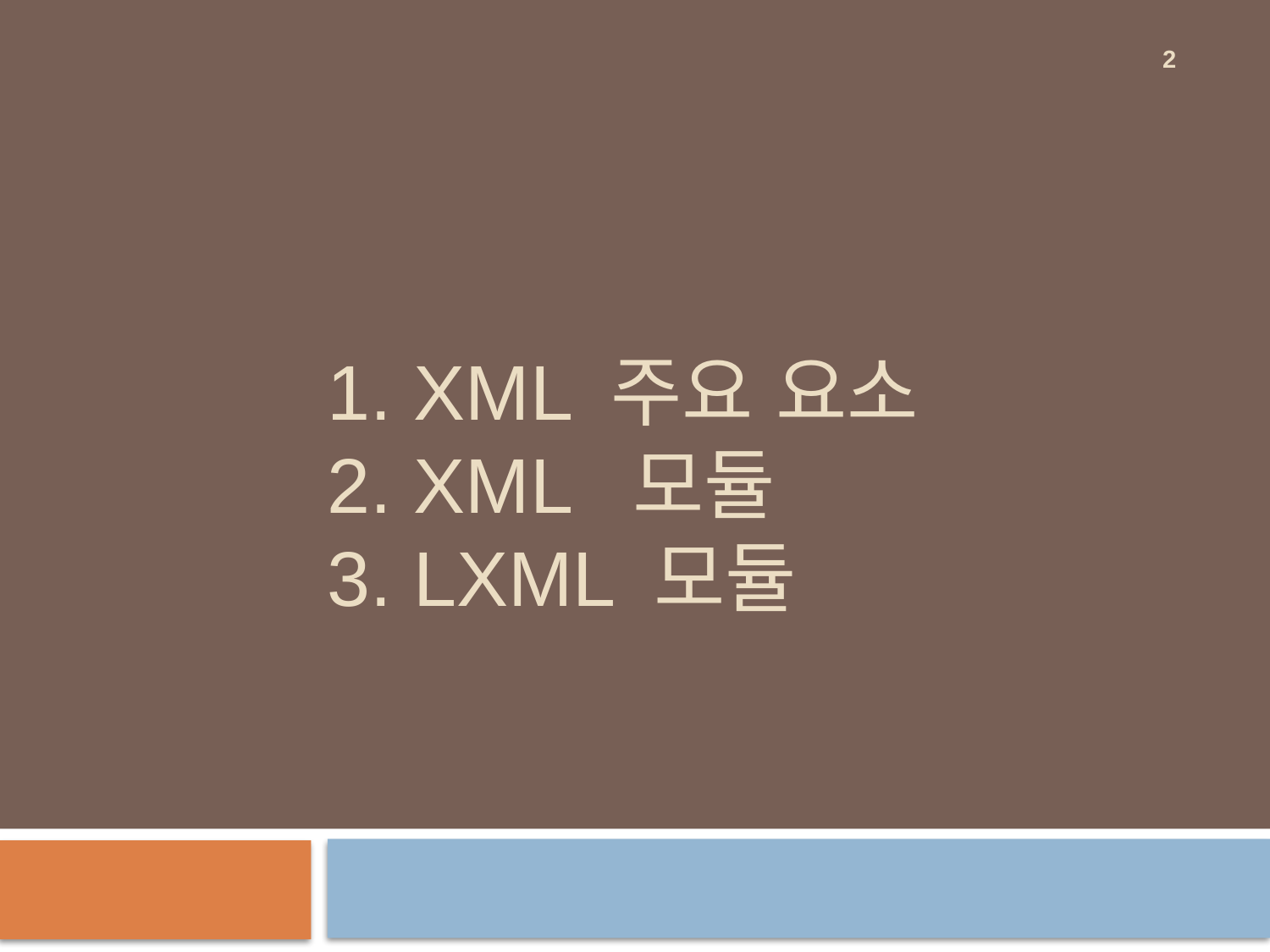

2
# 1. XML 주요 요소 2. Xml  모듈 3. lXml 모듈